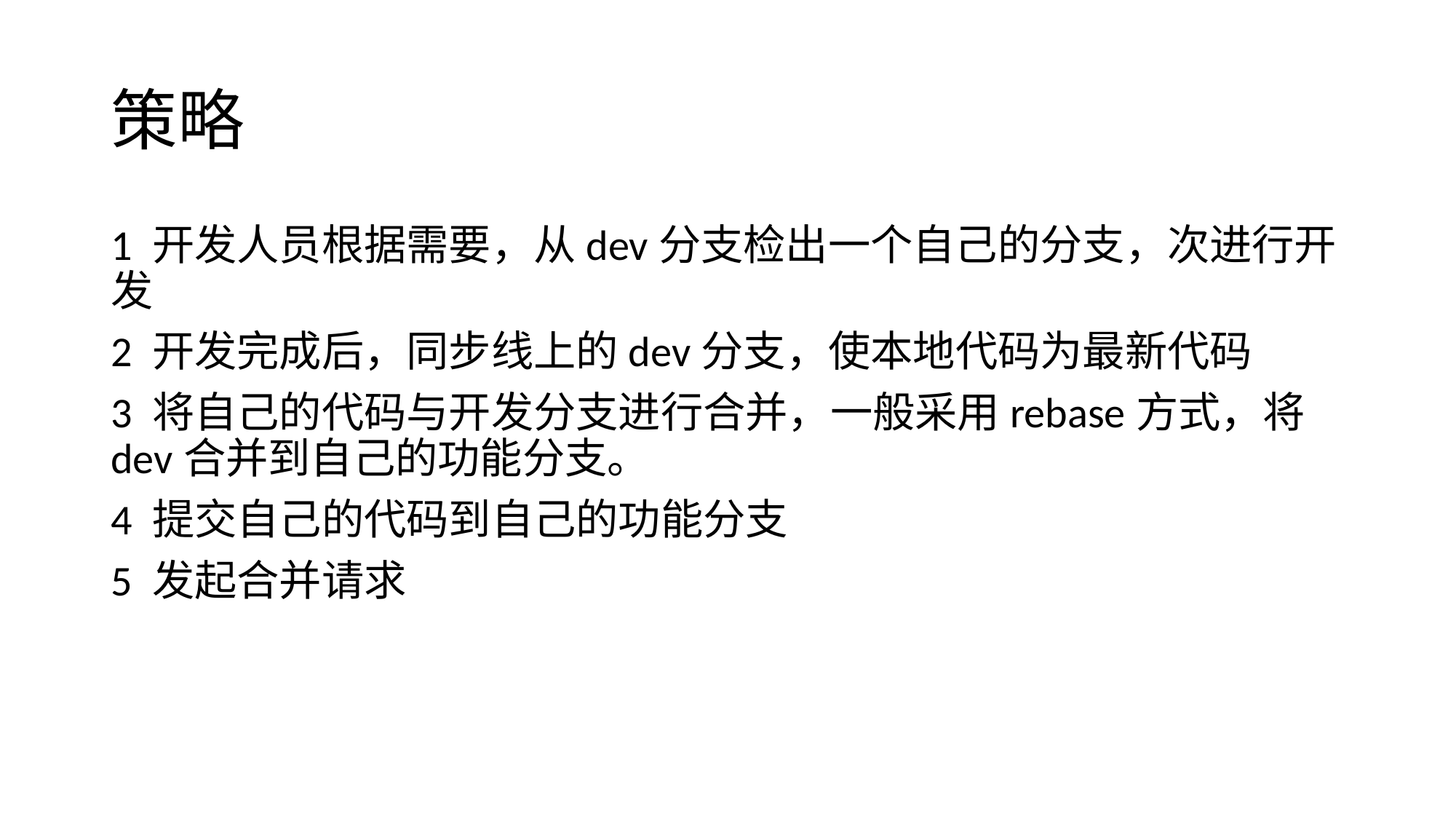

# 策略
1 开发人员根据需要，从dev分支检出一个自己的分支，次进行开发
2 开发完成后，同步线上的dev分支，使本地代码为最新代码
3 将自己的代码与开发分支进行合并，一般采用rebase方式，将dev合并到自己的功能分支。
4 提交自己的代码到自己的功能分支
5 发起合并请求